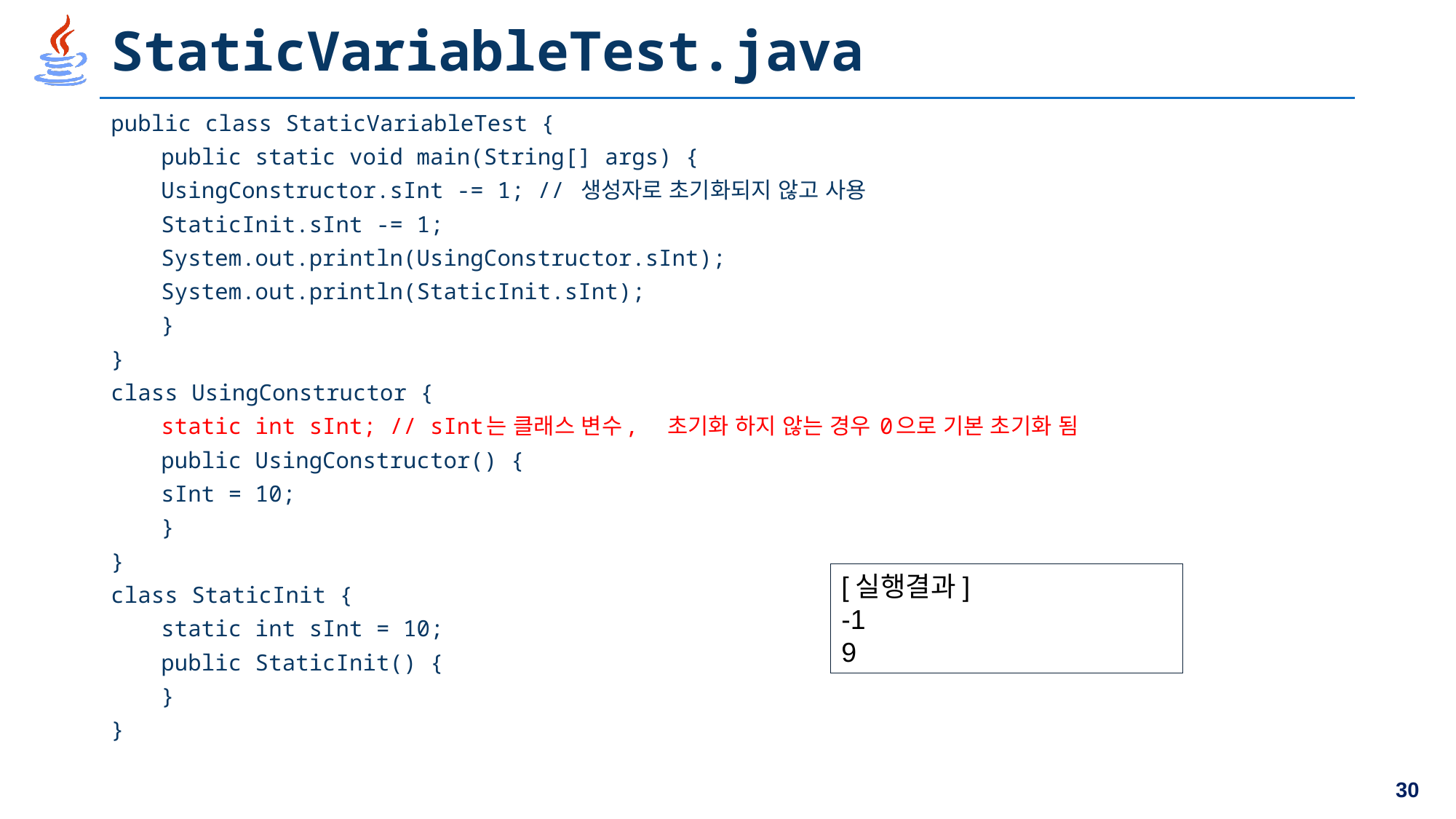

# StaticVariableTest.java
public class StaticVariableTest {
	public static void main(String[] args) {
		UsingConstructor.sInt -= 1; // 생성자로 초기화되지 않고 사용
		StaticInit.sInt -= 1;
		System.out.println(UsingConstructor.sInt);
		System.out.println(StaticInit.sInt);
	}
}
class UsingConstructor {
	static int sInt; // sInt는 클래스 변수,  초기화 하지 않는 경우 0으로 기본 초기화 됨
	public UsingConstructor() {
		sInt = 10;
	}
}
class StaticInit {
	static int sInt = 10;
	public StaticInit() {
	}
}
[실행결과]
-1
9
30